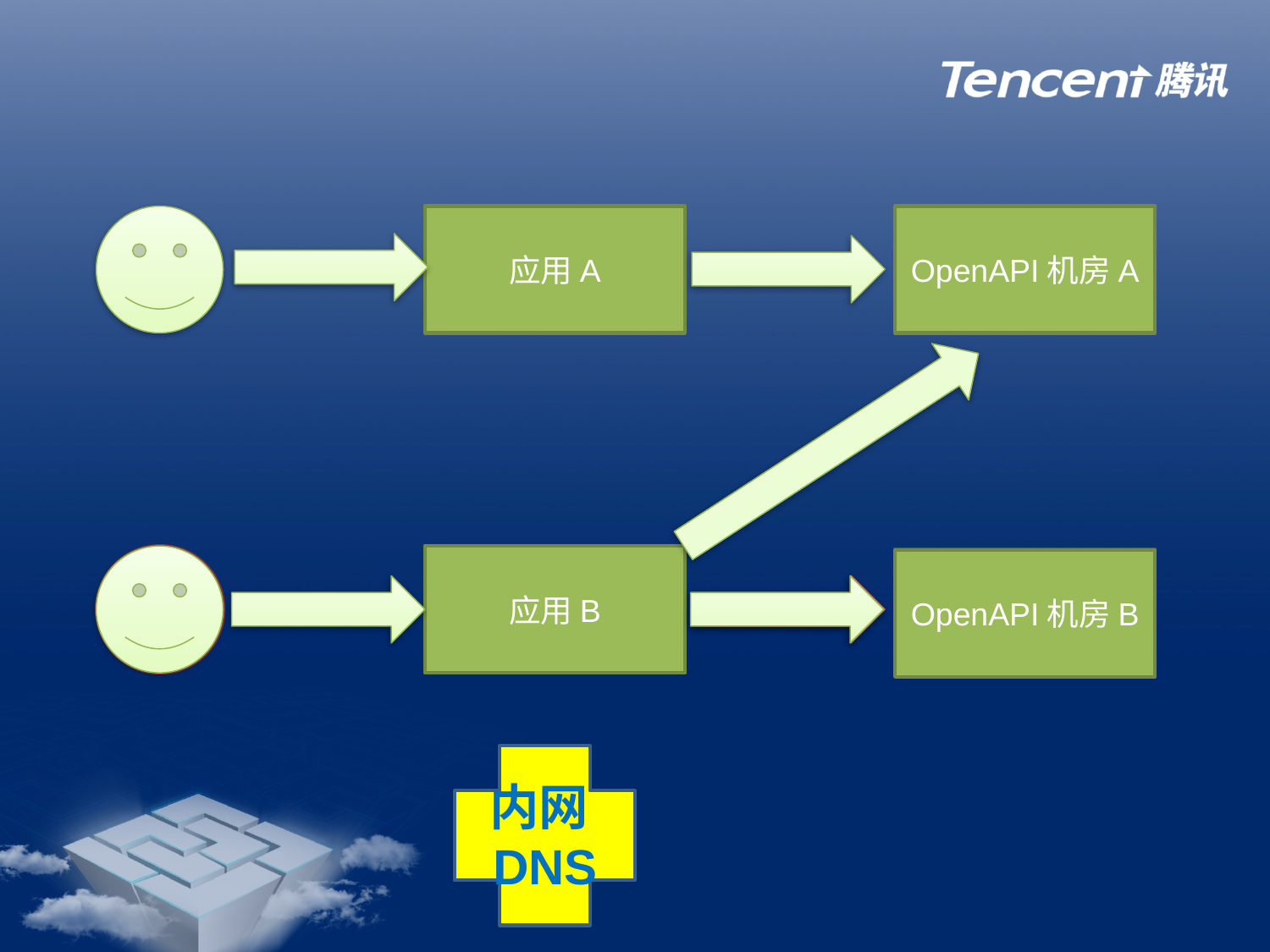

应用A
OpenAPI机房A

应用B

应用B
OpenAPI机房B
OpenAPI机房B

内网DNS